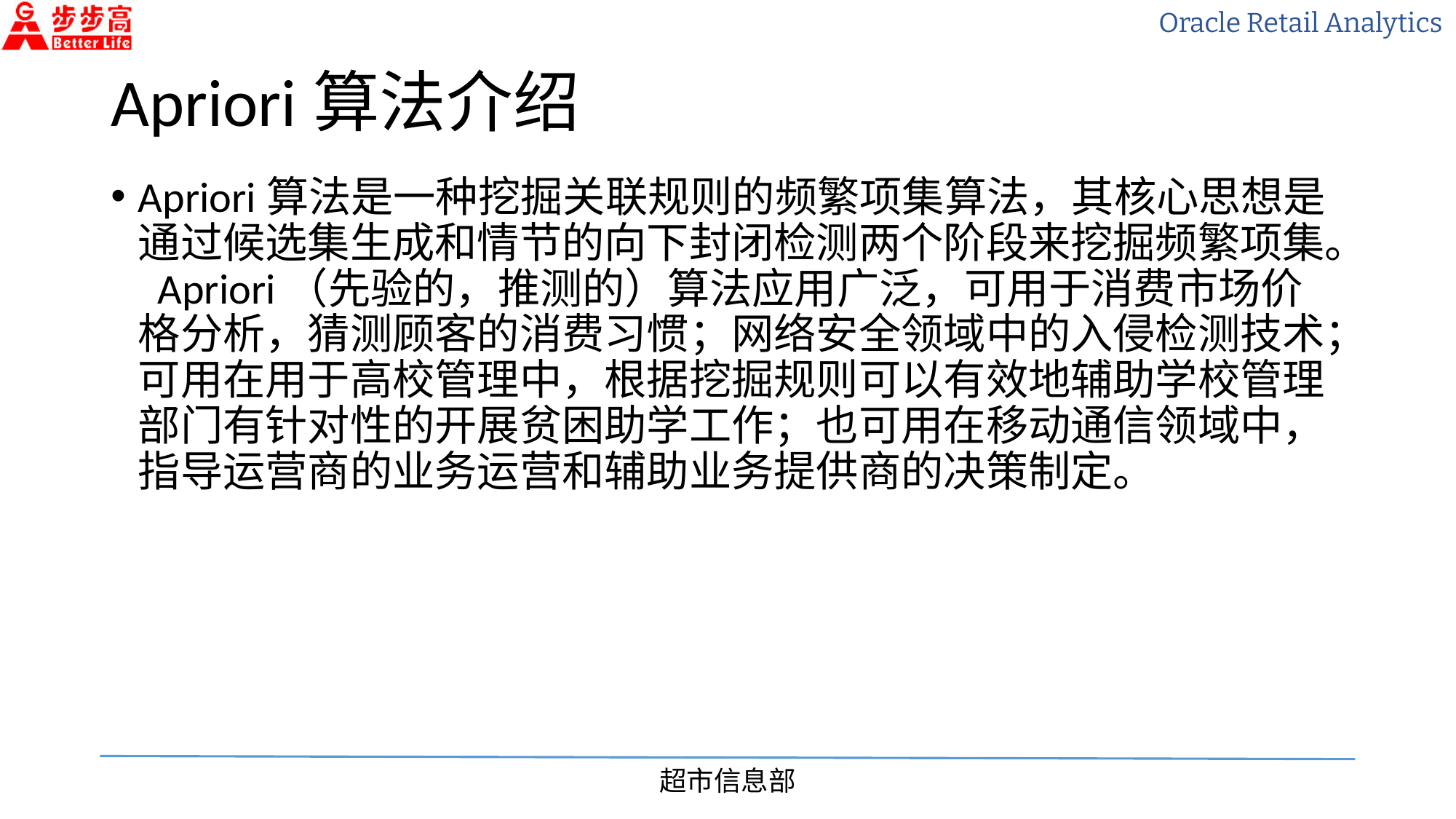

# Apriori算法介绍
Apriori算法是一种挖掘关联规则的频繁项集算法，其核心思想是通过候选集生成和情节的向下封闭检测两个阶段来挖掘频繁项集。 Apriori（先验的，推测的）算法应用广泛，可用于消费市场价格分析，猜测顾客的消费习惯；网络安全领域中的入侵检测技术；可用在用于高校管理中，根据挖掘规则可以有效地辅助学校管理部门有针对性的开展贫困助学工作；也可用在移动通信领域中，指导运营商的业务运营和辅助业务提供商的决策制定。